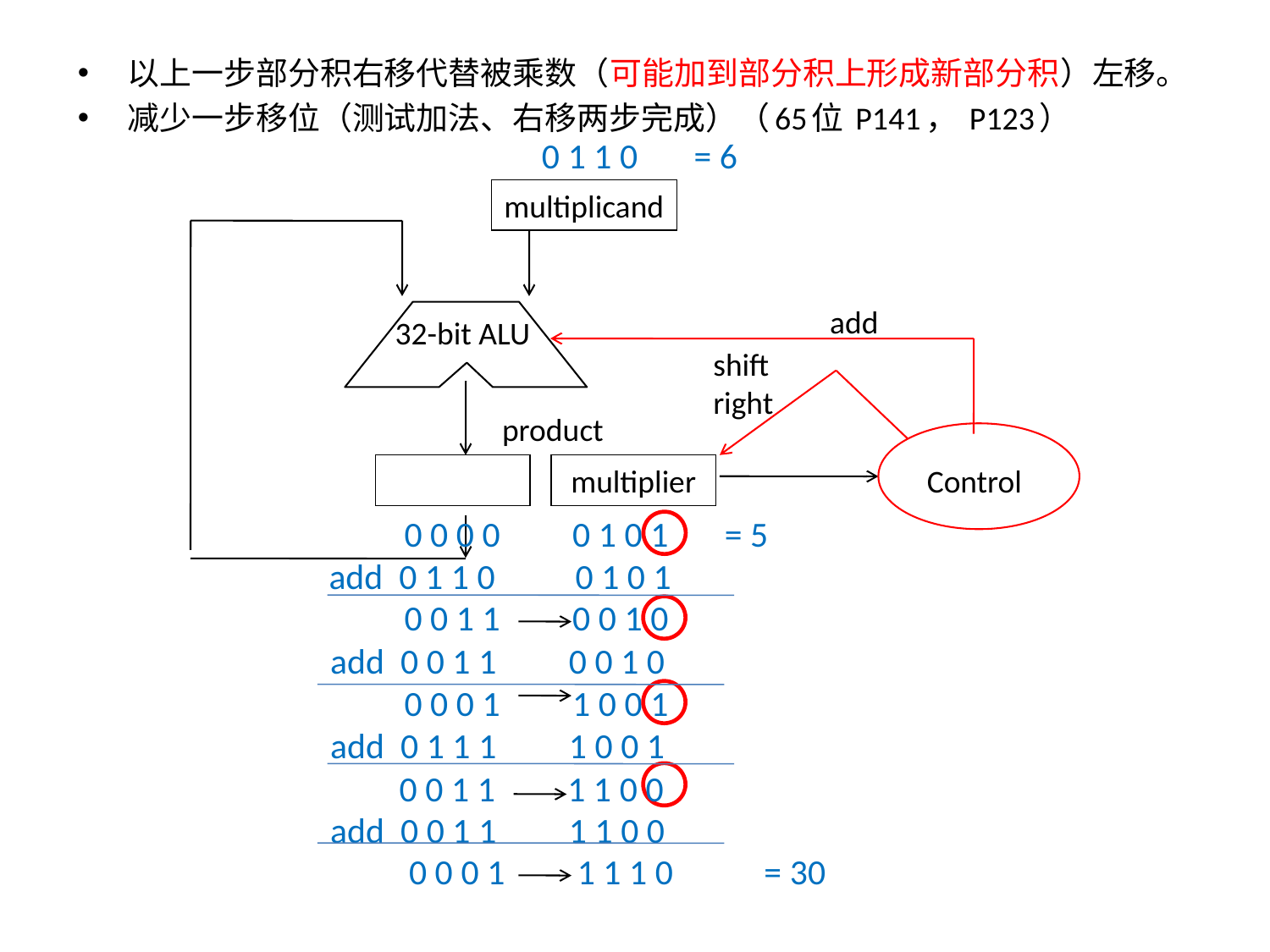

以上一步部分积右移代替被乘数（可能加到部分积上形成新部分积）左移。
减少一步移位（测试加法、右移两步完成）（65位 P141， P123）
0 1 1 0       = 6
multiplicand

add
32-bit ALU
shift
right
product

 multiplier
Control
0 0 0 0         0 1 0 1       = 5

add  0 1 1 0          0 1 0 1
0 0 1 1         0 0 1 0

add  0 0 1 1         0 0 1 0
0 0 0 1         1 0 0 1

add  0 1 1 1         1 0 0 1
0 0 1 1         1 1 0 0

add  0 0 1 1         1 1 0 0
0 0 0 1         1 1 1 0
= 30